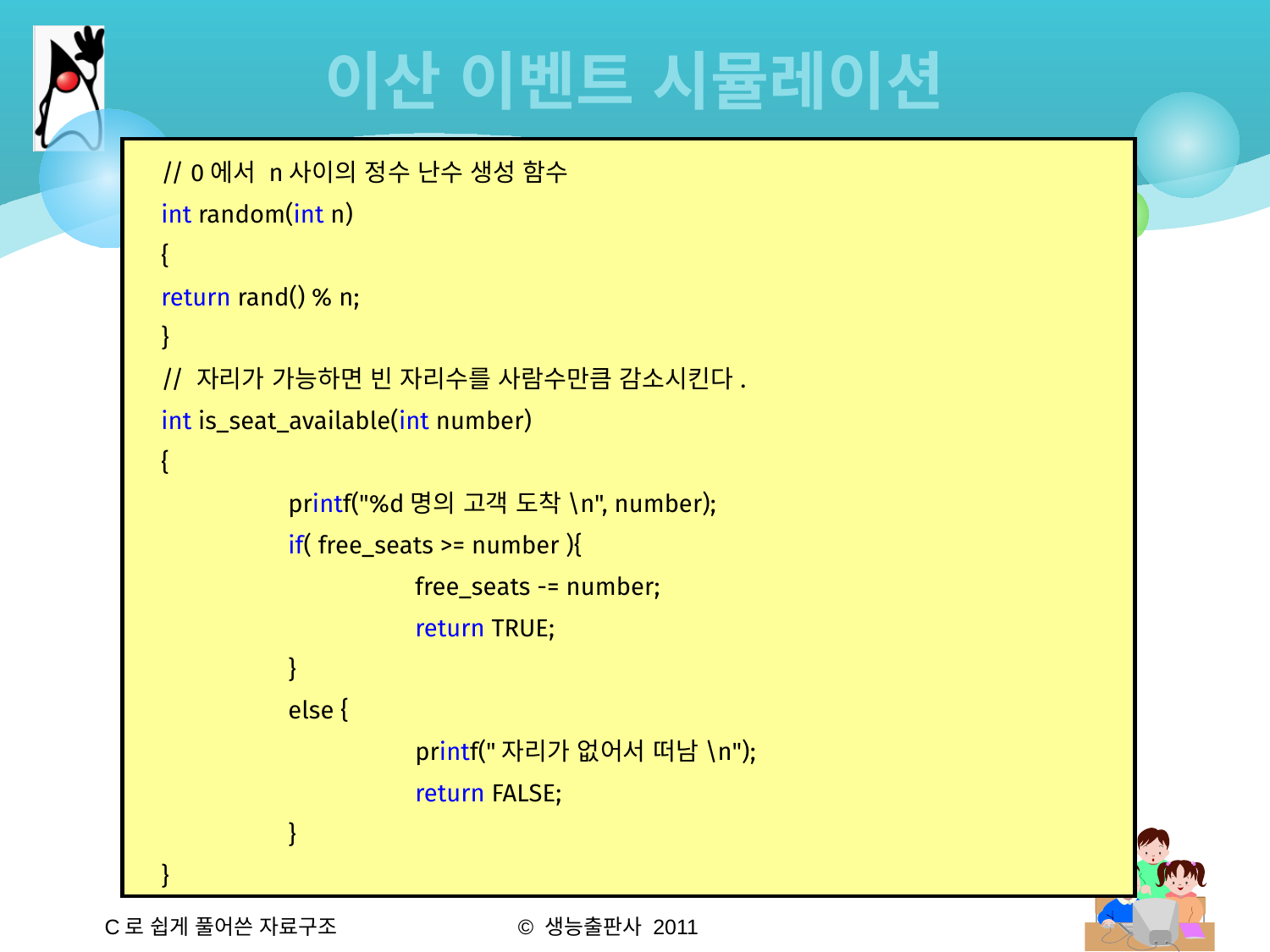

# 이산 이벤트 시뮬레이션
// 0에서 n사이의 정수 난수 생성 함수
int random(int n)
{
return rand() % n;
}
// 자리가 가능하면 빈 자리수를 사람수만큼 감소시킨다.
int is_seat_available(int number)
{
	printf("%d명의 고객 도착\n", number);
	if( free_seats >= number ){
		free_seats -= number;
		return TRUE;
	}
	else {
		printf("자리가 없어서 떠남\n");
		return FALSE;
	}
}